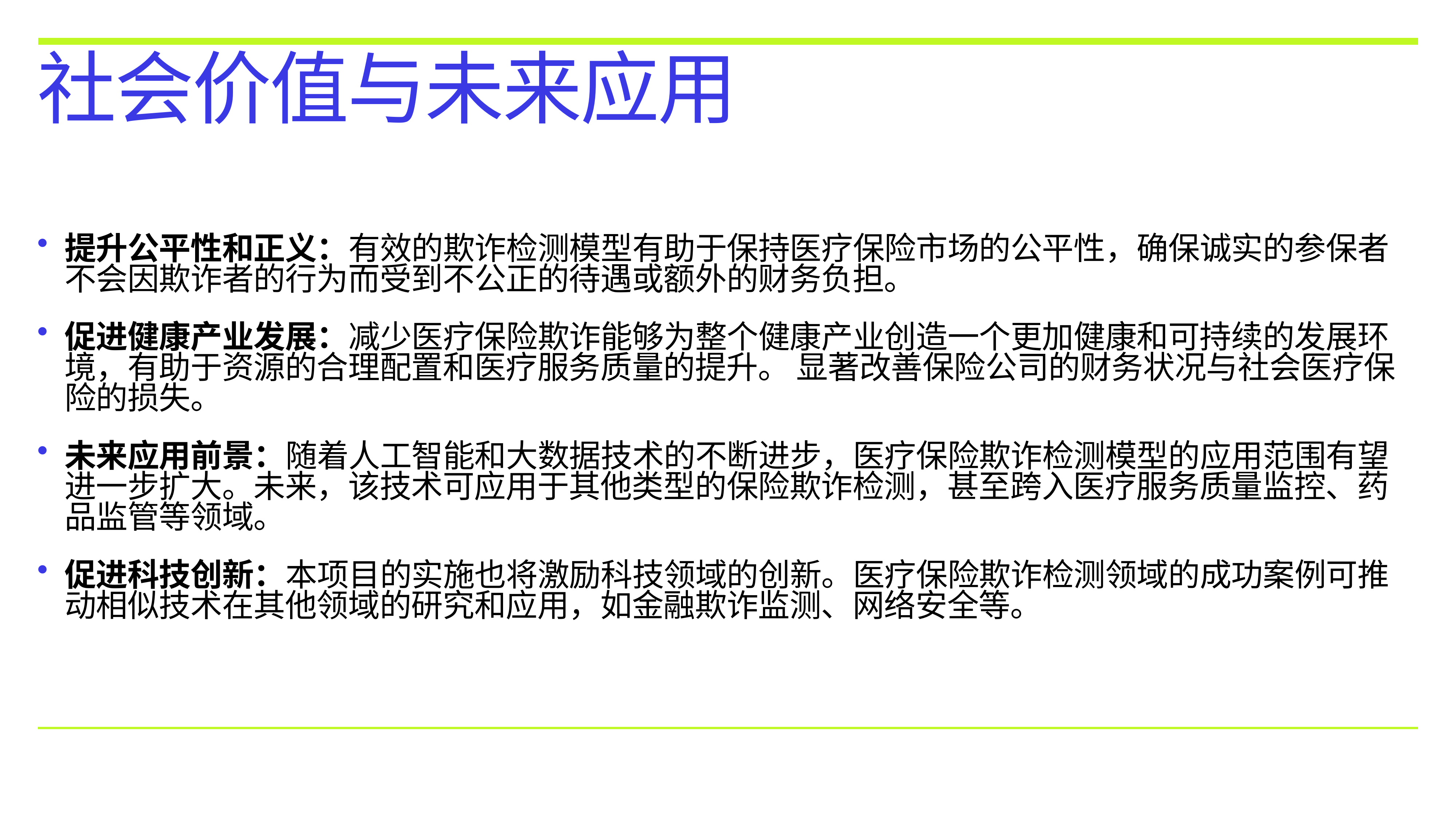

# 社会价值与未来应用
提升公平性和正义：有效的欺诈检测模型有助于保持医疗保险市场的公平性，确保诚实的参保者不会因欺诈者的行为而受到不公正的待遇或额外的财务负担。
促进健康产业发展：减少医疗保险欺诈能够为整个健康产业创造一个更加健康和可持续的发展环境，有助于资源的合理配置和医疗服务质量的提升。 显著改善保险公司的财务状况与社会医疗保险的损失。
未来应用前景：随着人工智能和大数据技术的不断进步，医疗保险欺诈检测模型的应用范围有望进一步扩大。未来，该技术可应用于其他类型的保险欺诈检测，甚至跨入医疗服务质量监控、药品监管等领域。
促进科技创新：本项目的实施也将激励科技领域的创新。医疗保险欺诈检测领域的成功案例可推动相似技术在其他领域的研究和应用，如金融欺诈监测、网络安全等。